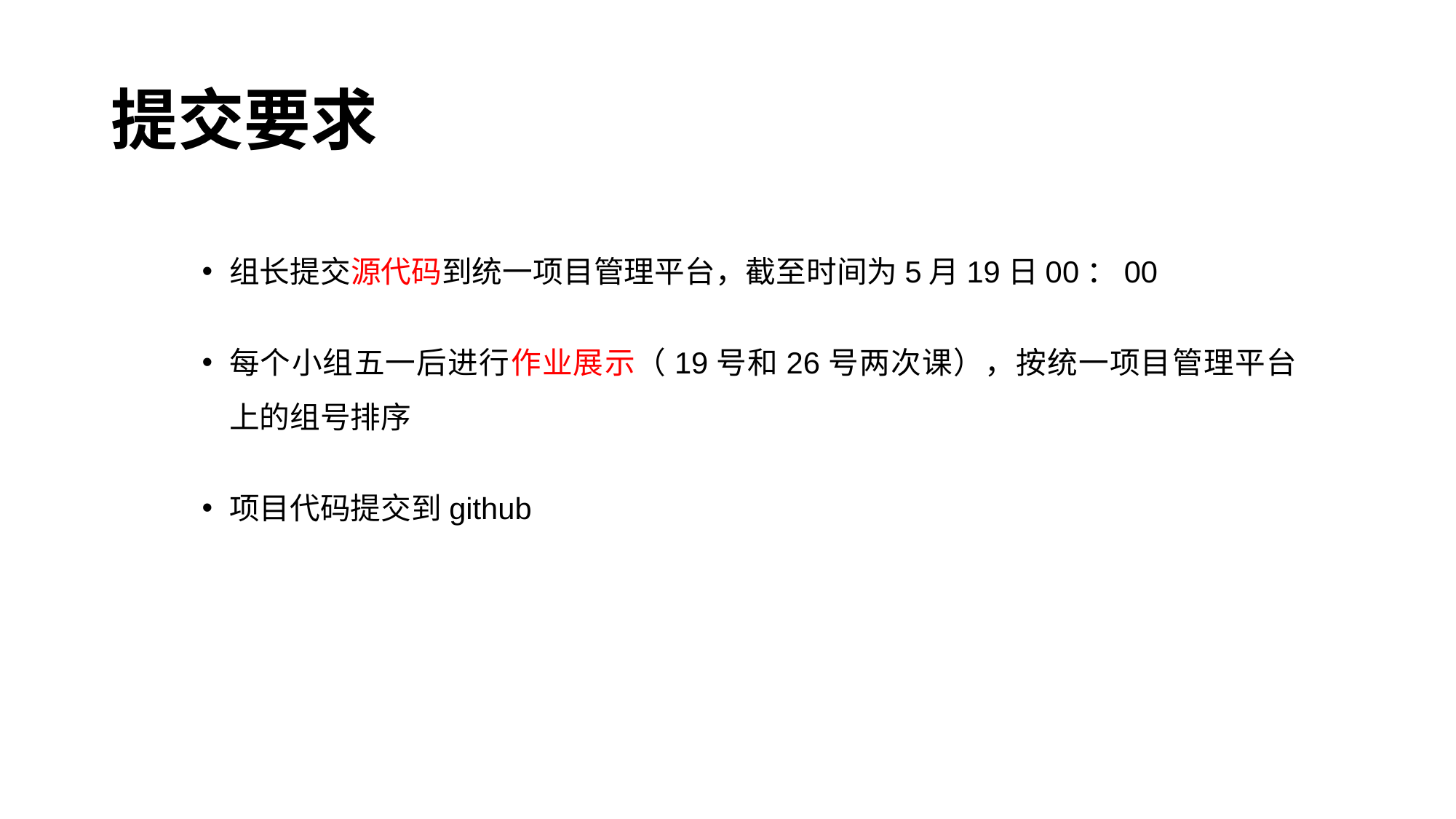

# 提交要求
组长提交源代码到统一项目管理平台，截至时间为5月19日00：00
每个小组五一后进行作业展示（19号和26号两次课），按统一项目管理平台上的组号排序
项目代码提交到github
5